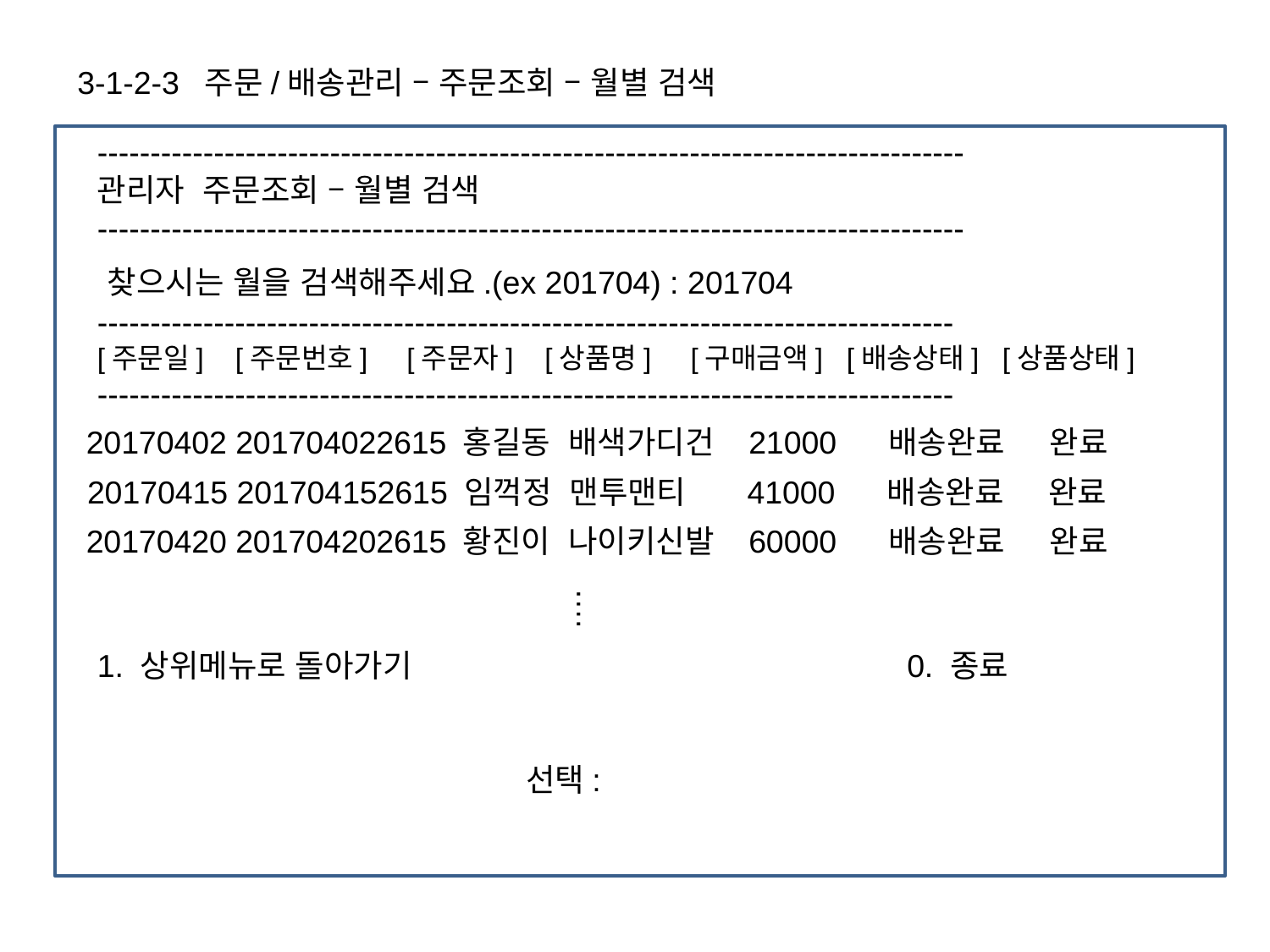

3-1-2-3  주문/배송관리 – 주문조회 – 월별 검색

----------------------------------------------------------------------------------	        	      관리자  주문조회 – 월별 검색
----------------------------------------------------------------------------------
찾으시는 월을 검색해주세요.(ex 201704) : 201704
---------------------------------------------------------------------------------
[주문일]    [주문번호]     [주문자]    [상품명]     [구매금액]   [배송상태]   [상품상태]
---------------------------------------------------------------------------------
 20170402 201704022615 홍길동  배색가디건   21000     배송완료     완료
20170415 201704152615 임꺽정  맨투맨티      41000     배송완료     완료
 20170420 201704202615 황진이  나이키신발   60000     배송완료     완료
….

1. 상위메뉴로 돌아가기				0. 종료

				선택: